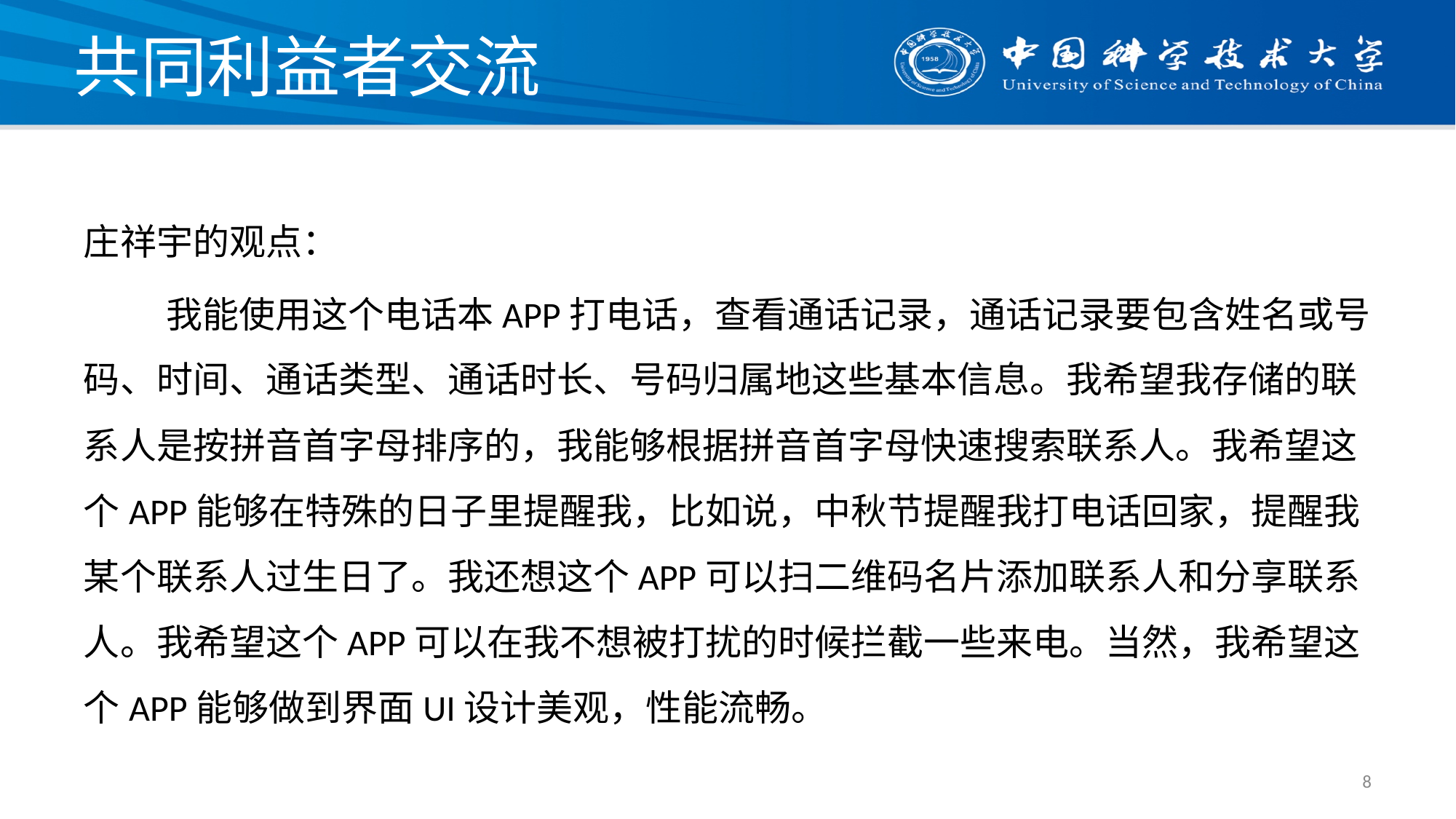

# 共同利益者交流
庄祥宇的观点：
         我能使用这个电话本APP打电话，查看通话记录，通话记录要包含姓名或号码、时间、通话类型、通话时长、号码归属地这些基本信息。我希望我存储的联系人是按拼音首字母排序的，我能够根据拼音首字母快速搜索联系人。我希望这个APP能够在特殊的日子里提醒我，比如说，中秋节提醒我打电话回家，提醒我某个联系人过生日了。我还想这个APP可以扫二维码名片添加联系人和分享联系人。我希望这个APP可以在我不想被打扰的时候拦截一些来电。当然，我希望这个APP能够做到界面UI设计美观，性能流畅。

8